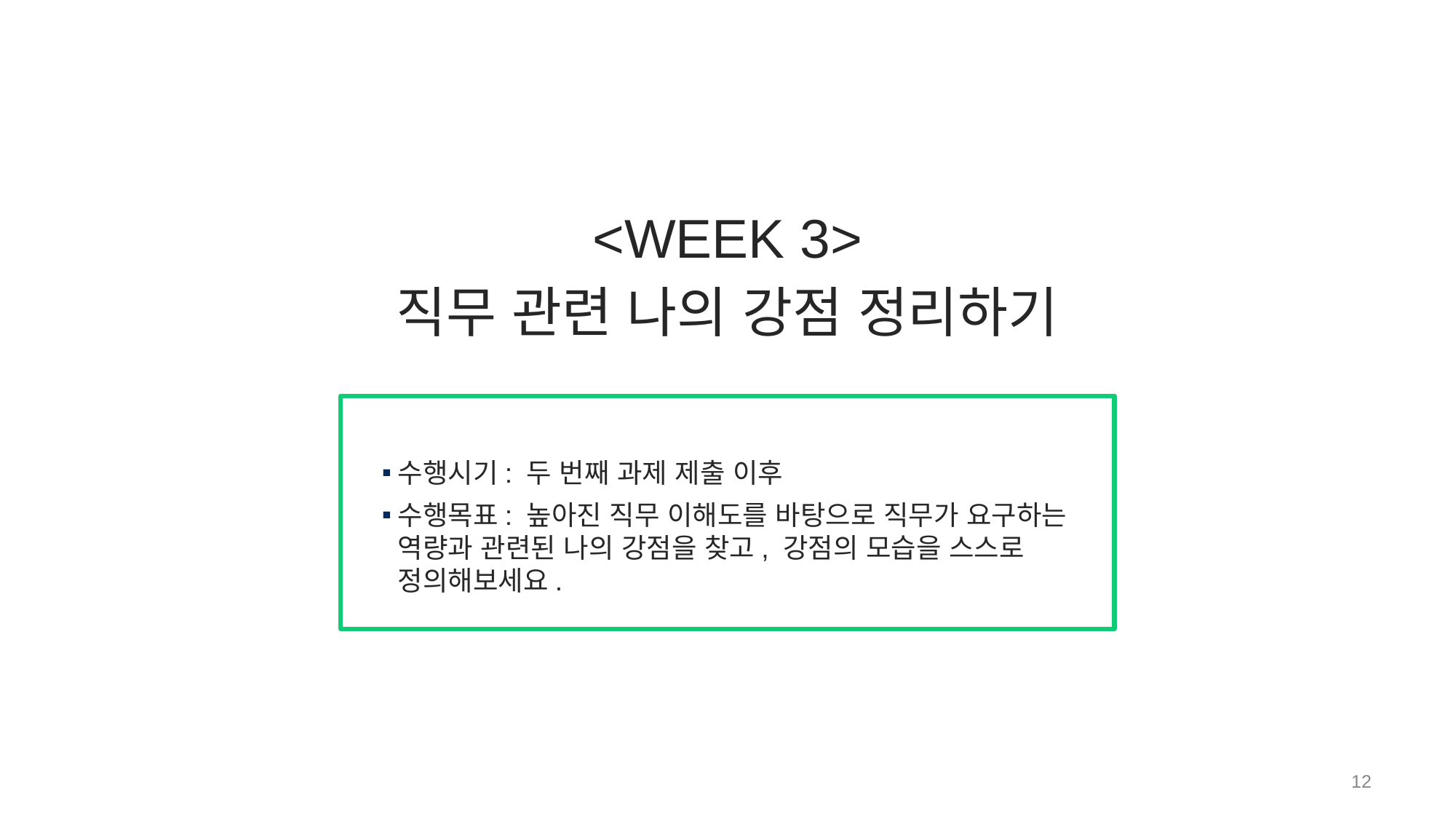

<WEEK 3>
직무 관련 나의 강점 정리하기

수행시기: 두 번째 과제 제출 이후
수행목표: 높아진 직무 이해도를 바탕으로 직무가 요구하는 역량과 관련된 나의 강점을 찾고, 강점의 모습을 스스로 정의해보세요.
12